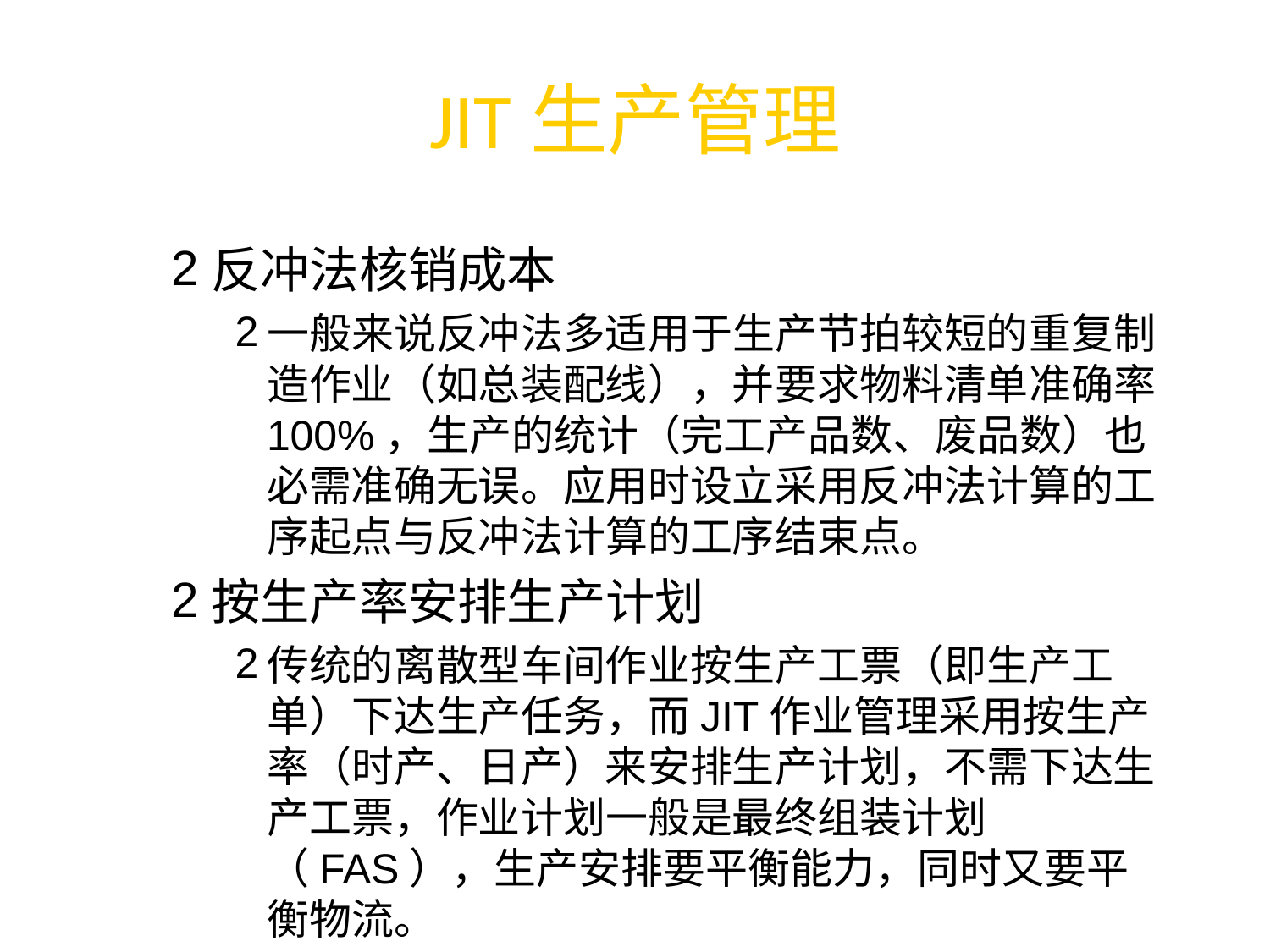

# JIT生产管理
反冲法核销成本
一般来说反冲法多适用于生产节拍较短的重复制造作业（如总装配线），并要求物料清单准确率100%，生产的统计（完工产品数、废品数）也必需准确无误。应用时设立采用反冲法计算的工序起点与反冲法计算的工序结束点。
按生产率安排生产计划
传统的离散型车间作业按生产工票（即生产工单）下达生产任务，而JIT作业管理采用按生产率（时产、日产）来安排生产计划，不需下达生产工票，作业计划一般是最终组装计划（FAS），生产安排要平衡能力，同时又要平衡物流。